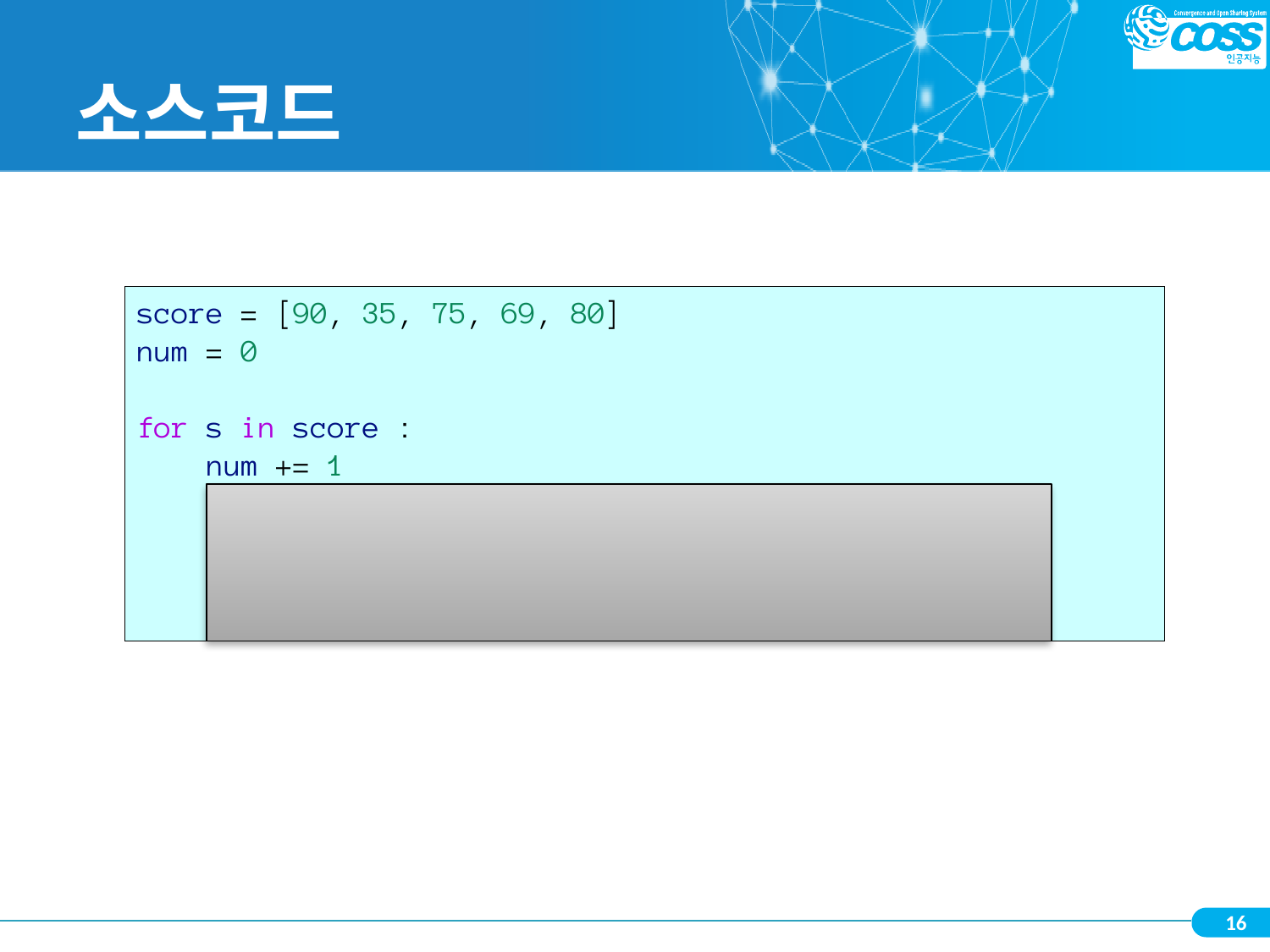

# 소스코드

score = [90, 35, 75, 69, 80]
num = 0
for s in score :
    num += 1
    if s >= 70 :
        print(num, "번 학생 점수는", s, "이고 합격")
    else :
        print(num, "번 학생 점수는", s, "이고 불합격")